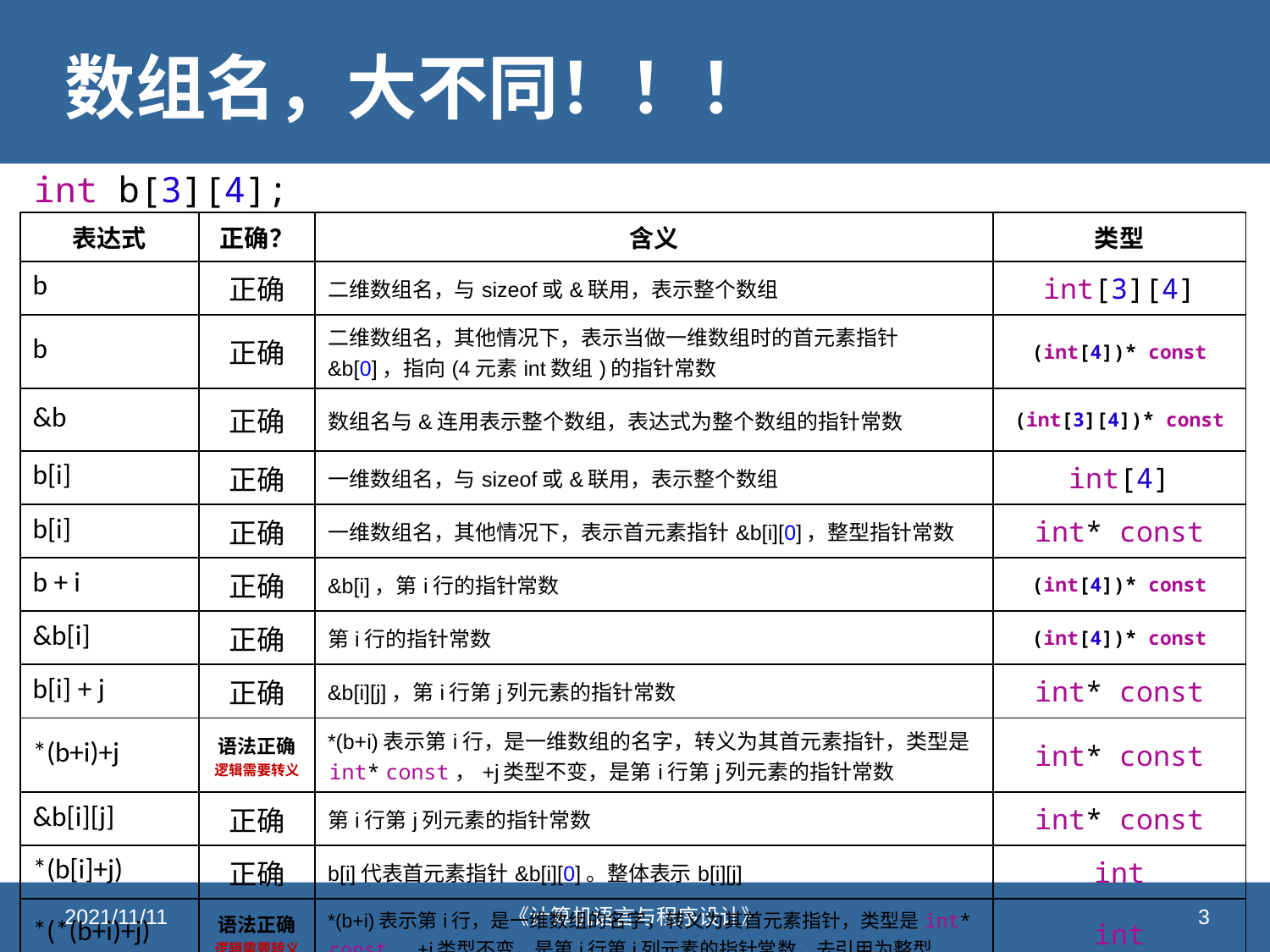

# 数组名，大不同！！！
int b[3][4];
| 表达式 | 正确？ | 含义 | 类型 |
| --- | --- | --- | --- |
| b | 正确 | 二维数组名，与sizeof或&联用，表示整个数组 | int[3][4] |
| b | 正确 | 二维数组名，其他情况下，表示当做一维数组时的首元素指针&b[0]，指向(4元素int数组)的指针常数 | (int[4])\* const |
| &b | 正确 | 数组名与&连用表示整个数组，表达式为整个数组的指针常数 | (int[3][4])\* const |
| b[i] | 正确 | 一维数组名，与sizeof或&联用，表示整个数组 | int[4] |
| b[i] | 正确 | 一维数组名，其他情况下，表示首元素指针&b[i][0]，整型指针常数 | int\* const |
| b + i | 正确 | &b[i]，第i行的指针常数 | (int[4])\* const |
| &b[i] | 正确 | 第i行的指针常数 | (int[4])\* const |
| b[i] + j | 正确 | &b[i][j]，第i行第j列元素的指针常数 | int\* const |
| \*(b+i)+j | 语法正确 逻辑需要转义 | \*(b+i)表示第i行，是一维数组的名字，转义为其首元素指针，类型是int\* const，+j类型不变，是第i行第j列元素的指针常数 | int\* const |
| &b[i][j] | 正确 | 第i行第j列元素的指针常数 | int\* const |
| \*(b[i]+j) | 正确 | b[i]代表首元素指针&b[i][0]。整体表示b[i][j] | int |
| \*(\*(b+i)+j) | 语法正确 逻辑需要转义 | \*(b+i)表示第i行，是一维数组的名字，转义为其首元素指针，类型是int\* const，+j类型不变，是第i行第j列元素的指针常数，去引用为整型 | int |
2021/11/11
《计算机语言与程序设计》
3